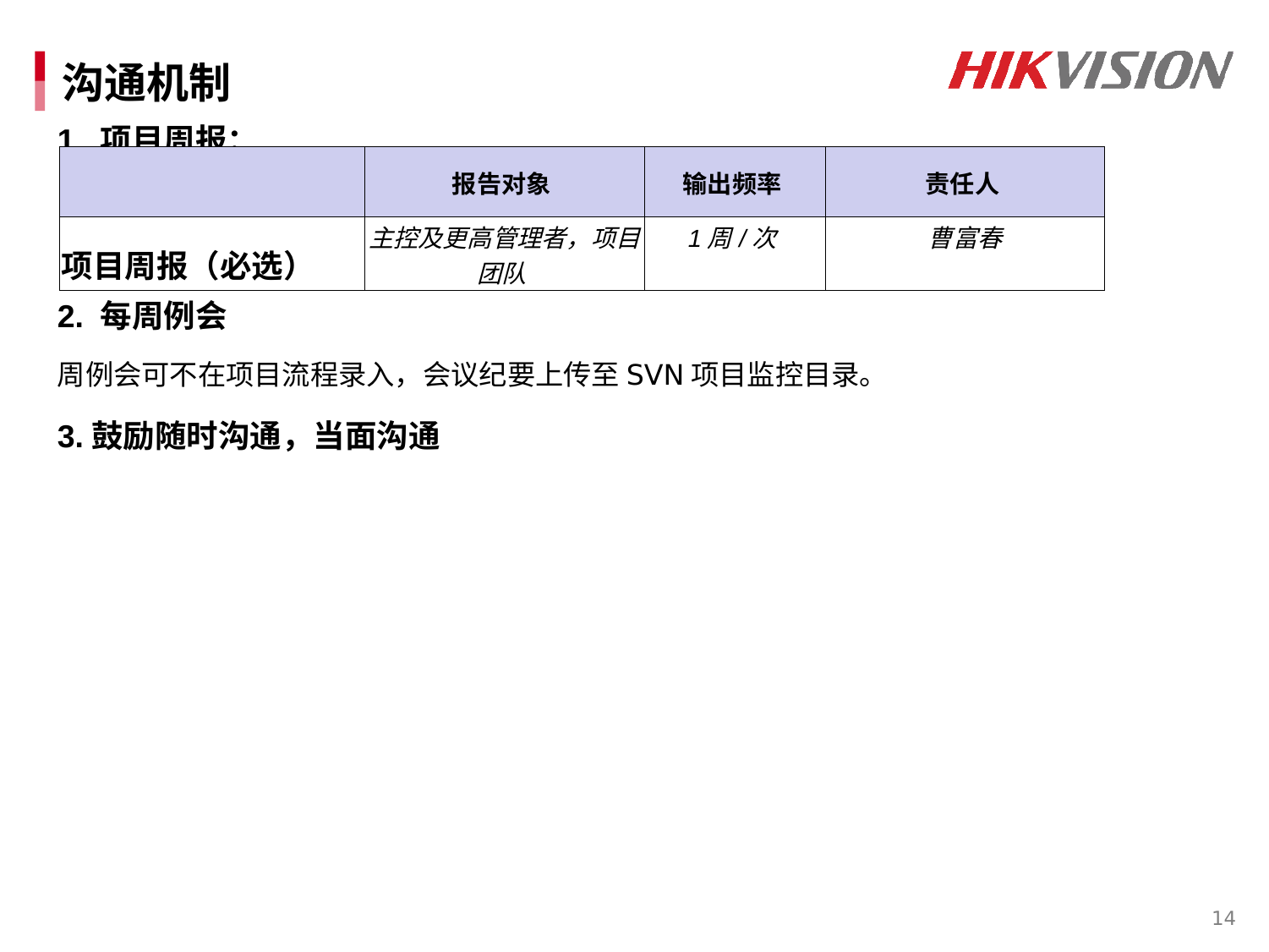

# 沟通机制
1. 项目周报：

2. 每周例会
周例会可不在项目流程录入，会议纪要上传至SVN项目监控目录。
3.鼓励随时沟通，当面沟通

|  | 报告对象 | 输出频率 | 责任人 |
| --- | --- | --- | --- |
| 项目周报（必选） | 主控及更高管理者，项目团队 | 1周/次 | 曹富春 |